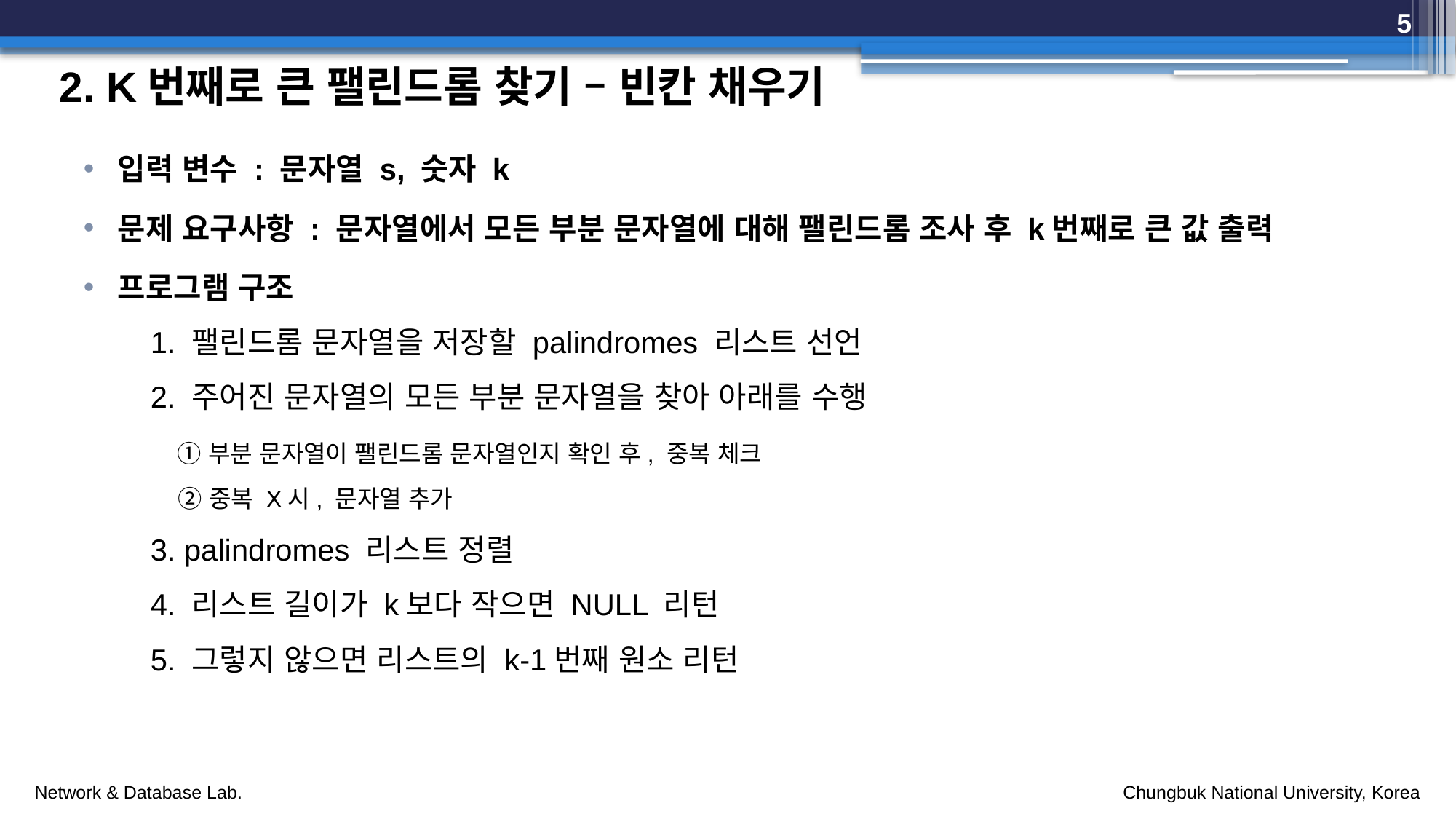

5
# 2. K번째로 큰 팰린드롬 찾기 – 빈칸 채우기
입력 변수 : 문자열 s, 숫자 k
문제 요구사항 : 문자열에서 모든 부분 문자열에 대해 팰린드롬 조사 후 k번째로 큰 값 출력
프로그램 구조
   1. 팰린드롬 문자열을 저장할 palindromes 리스트 선언
   2. 주어진 문자열의 모든 부분 문자열을 찾아 아래를 수행
       ① 부분 문자열이 팰린드롬 문자열인지 확인 후, 중복 체크
         ② 중복 X시, 문자열 추가
   3. palindromes 리스트 정렬
   4. 리스트 길이가 k보다 작으면 NULL 리턴
   5. 그렇지 않으면 리스트의 k-1번째 원소 리턴